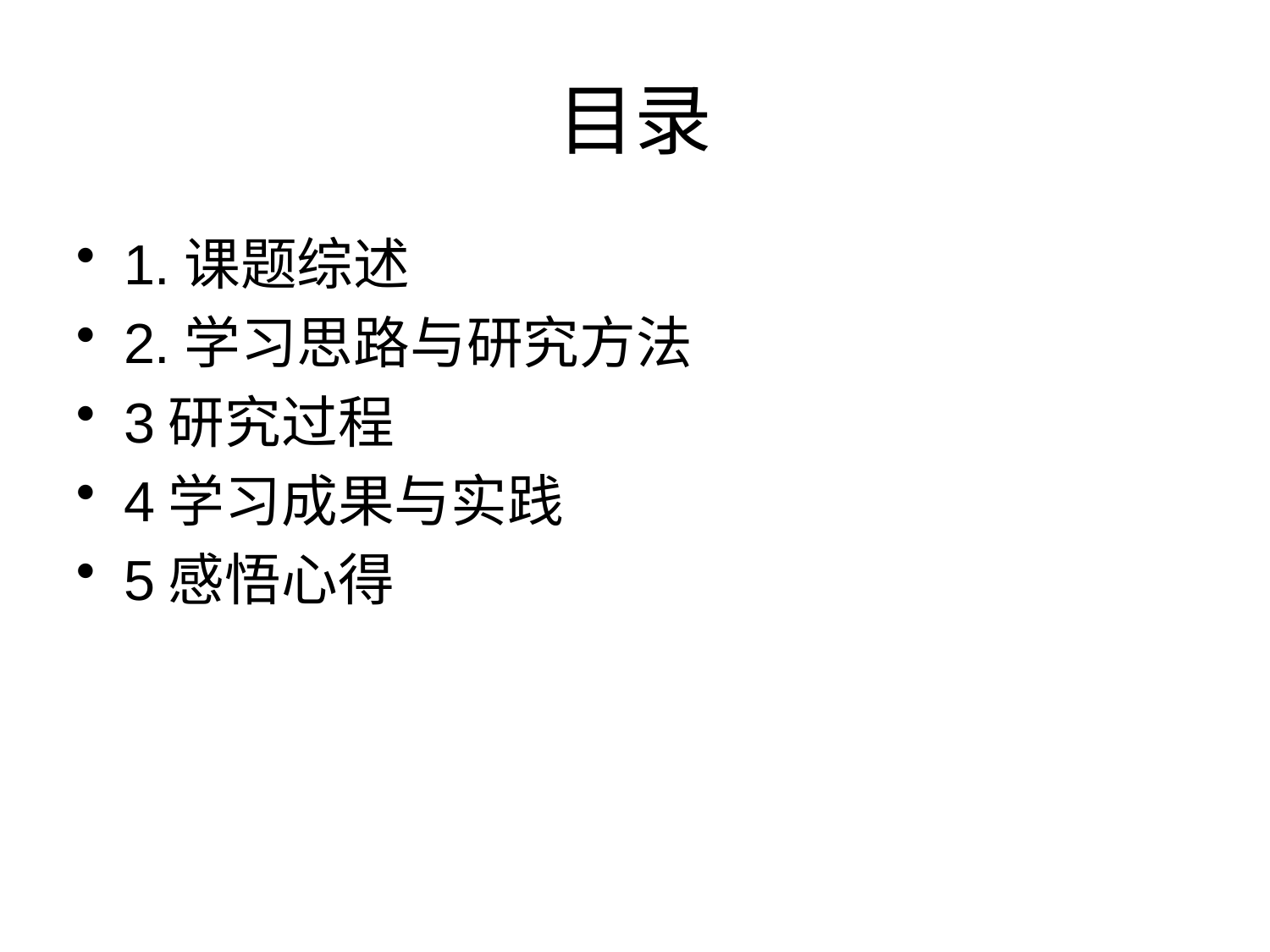

# 目录
1.课题综述
2.学习思路与研究方法
3研究过程
4学习成果与实践
5感悟心得